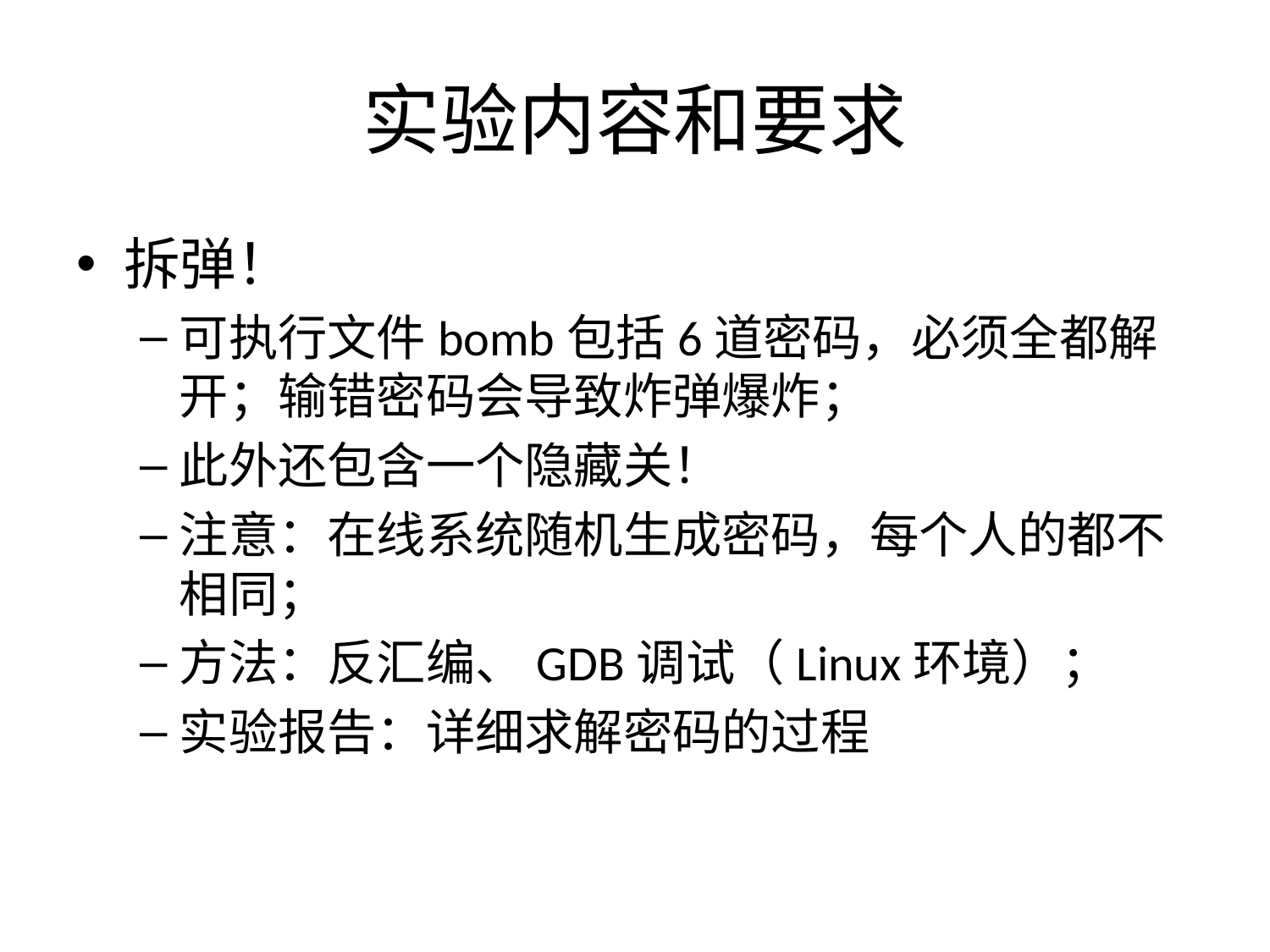

# 实验内容和要求
拆弹！
可执行文件bomb包括6道密码，必须全都解开；输错密码会导致炸弹爆炸；
此外还包含一个隐藏关！
注意：在线系统随机生成密码，每个人的都不相同；
方法：反汇编、GDB调试（Linux环境）；
实验报告：详细求解密码的过程